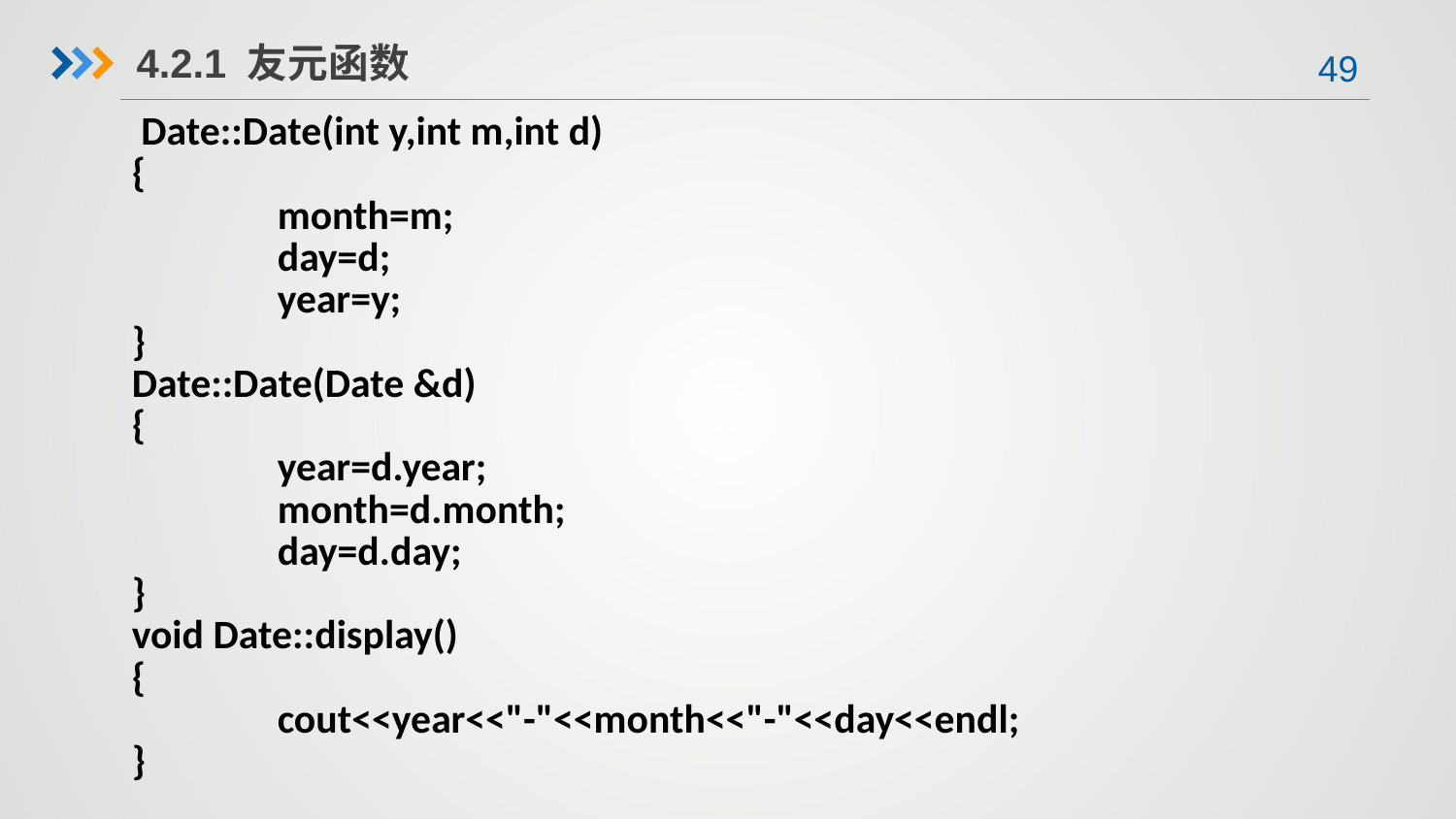

4.2.1 友元函数
 Date::Date(int y,int m,int d)
{
	month=m;
	day=d;
	year=y;
}
Date::Date(Date &d)
{
	year=d.year;
	month=d.month;
	day=d.day;
}
void Date::display()
{
	cout<<year<<"-"<<month<<"-"<<day<<endl;
}